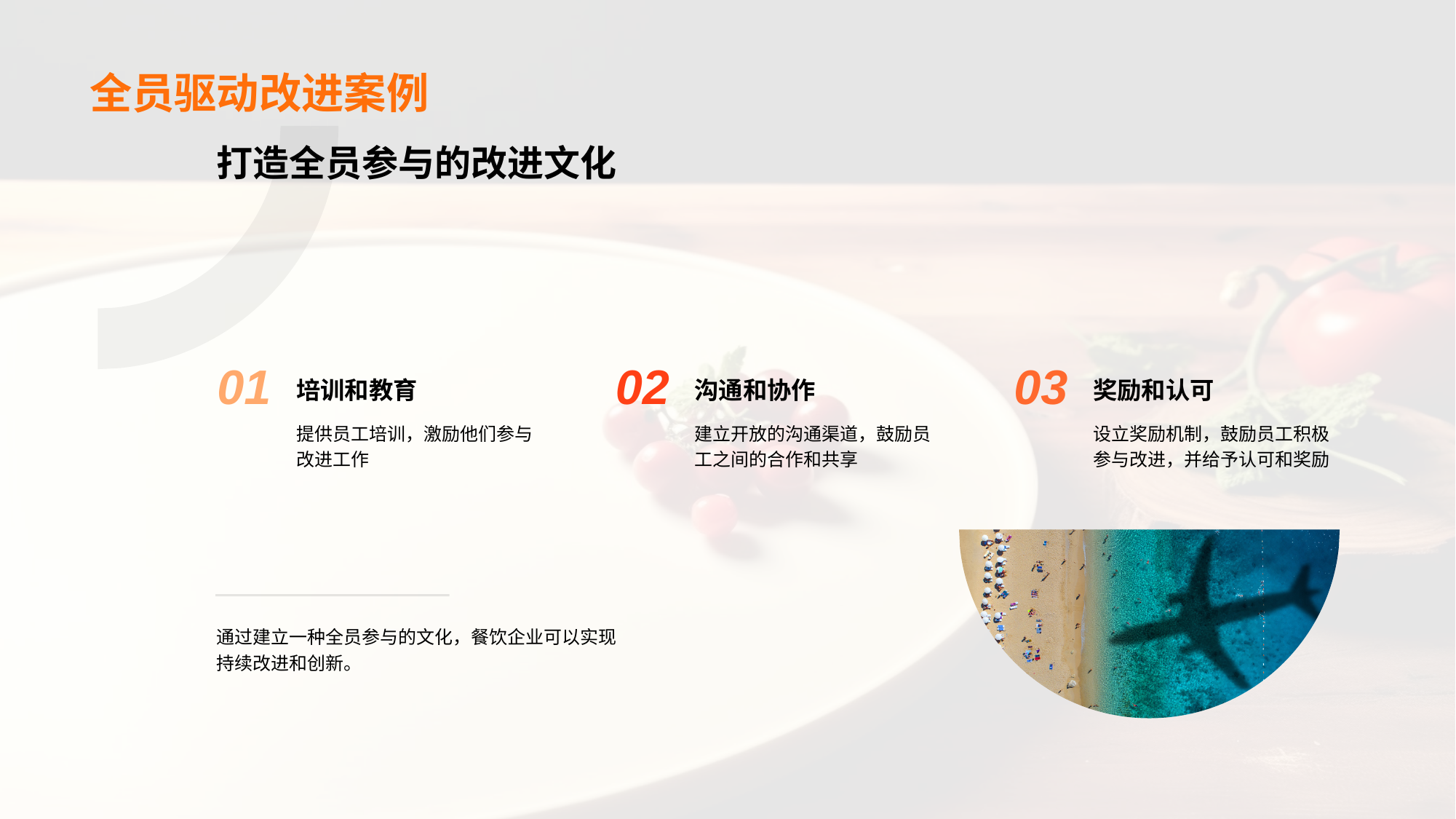

# 全员驱动改进案例

打造全员参与的改进文化
01
02
03
培训和教育
沟通和协作
奖励和认可
提供员工培训，激励他们参与改进工作
建立开放的沟通渠道，鼓励员工之间的合作和共享
设立奖励机制，鼓励员工积极参与改进，并给予认可和奖励

通过建立一种全员参与的文化，餐饮企业可以实现持续改进和创新。